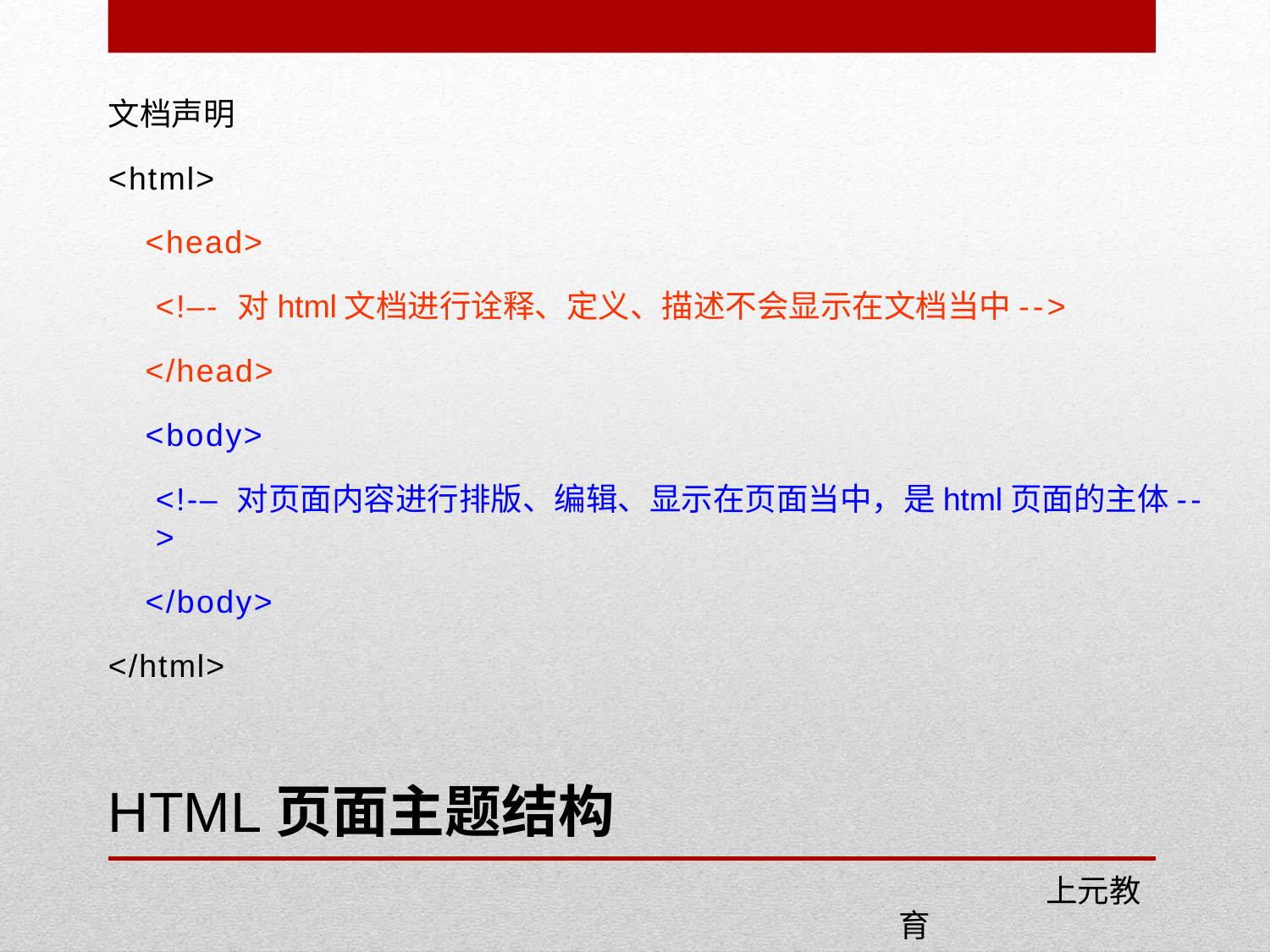

文档声明
<html>
<head>
<!–- 对html文档进行诠释、定义、描述不会显示在文档当中-->
</head>
<body>
<!-– 对页面内容进行排版、编辑、显示在页面当中，是html页面的主体-->
</body>
</html>
HTML页面主题结构
              上元教育